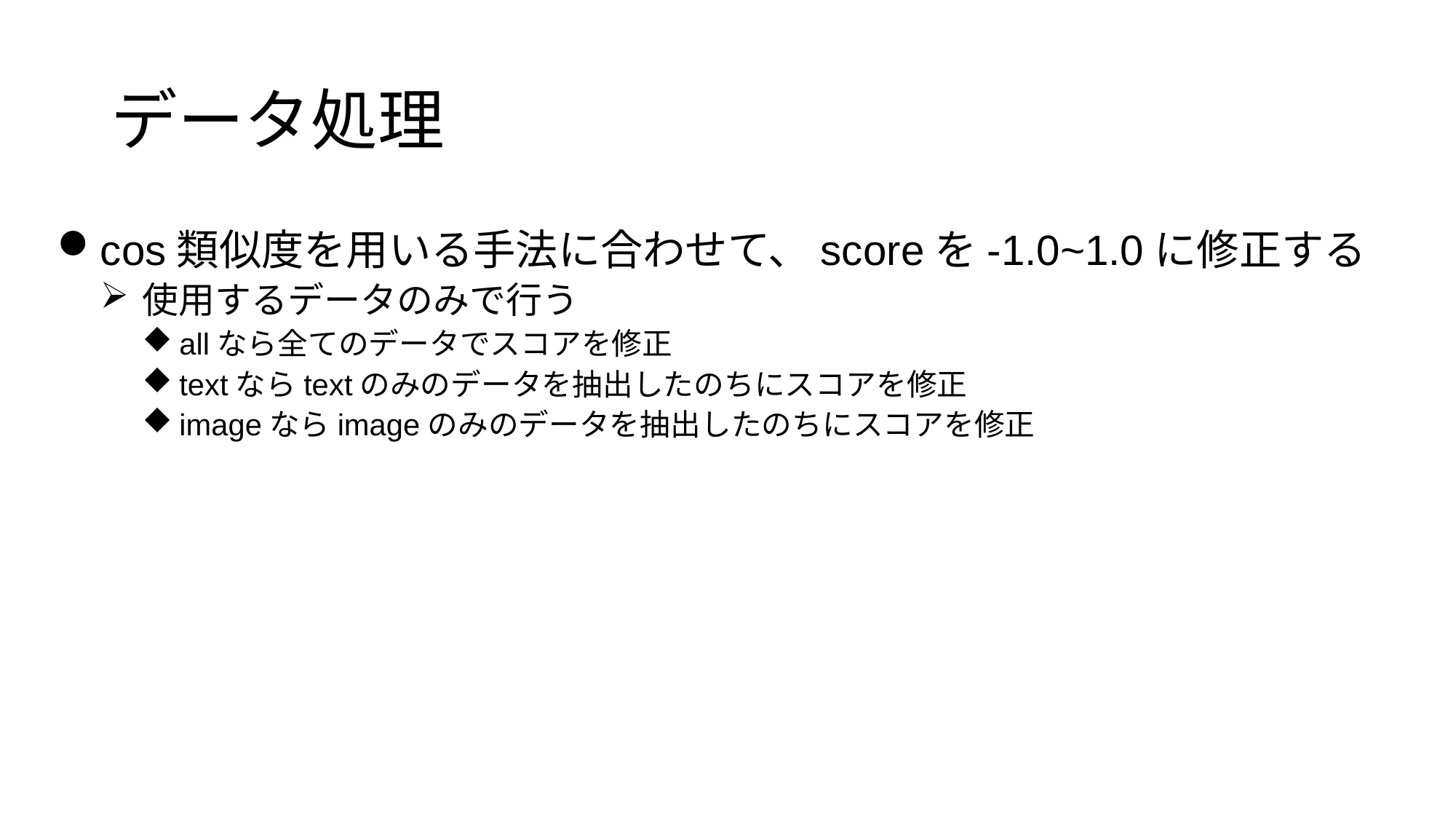

# データ処理
cos類似度を用いる手法に合わせて、scoreを-1.0~1.0に修正する
使用するデータのみで行う
allなら全てのデータでスコアを修正
textならtextのみのデータを抽出したのちにスコアを修正
imageならimageのみのデータを抽出したのちにスコアを修正